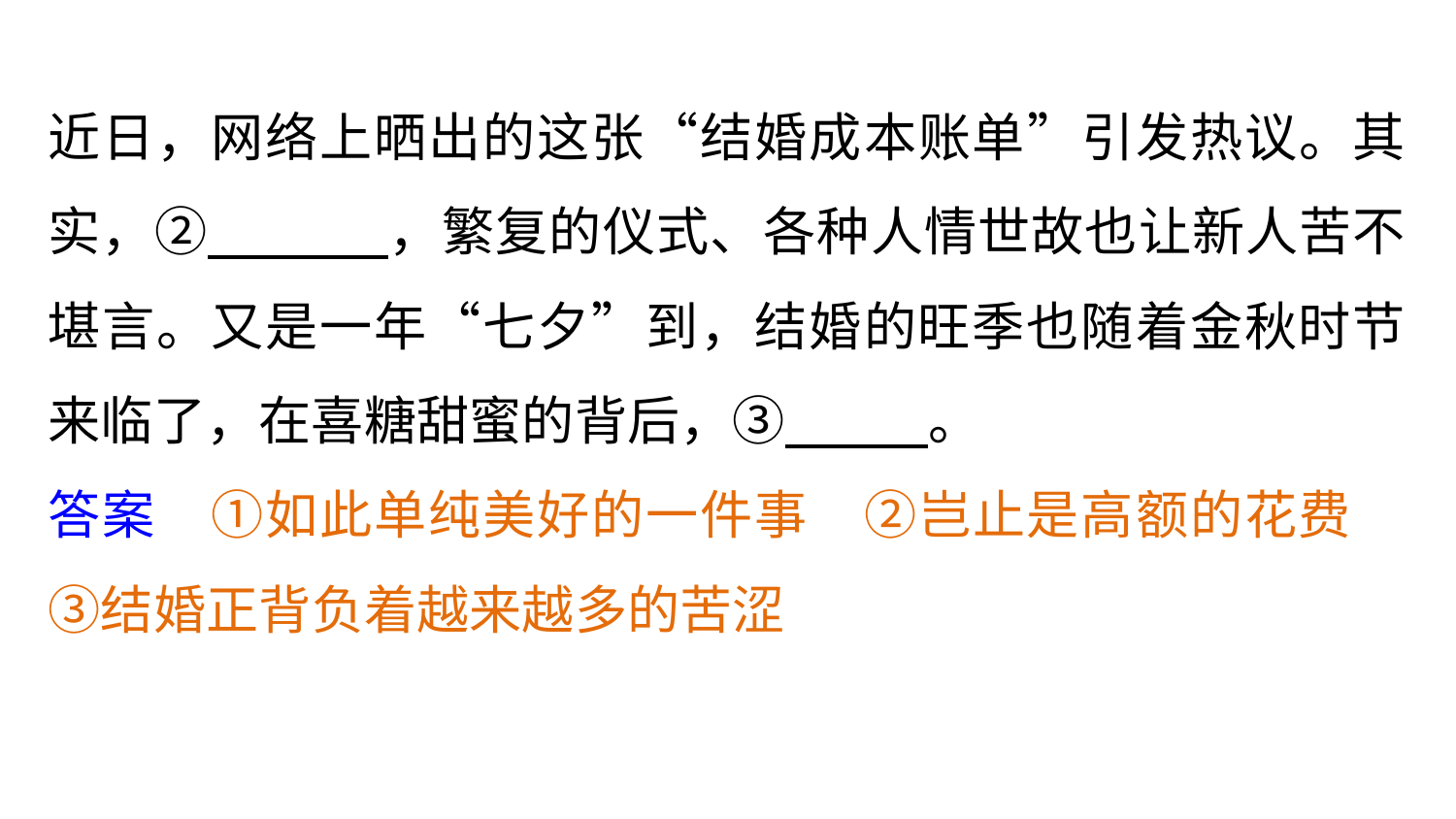

近日，网络上晒出的这张“结婚成本账单”引发热议。其实，②              ，繁复的仪式、各种人情世故也让新人苦不堪言。又是一年“七夕”到，结婚的旺季也随着金秋时节来临了，在喜糖甜蜜的背后，③            。
答案　①如此单纯美好的一件事　②岂止是高额的花费　③结婚正背负着越来越多的苦涩